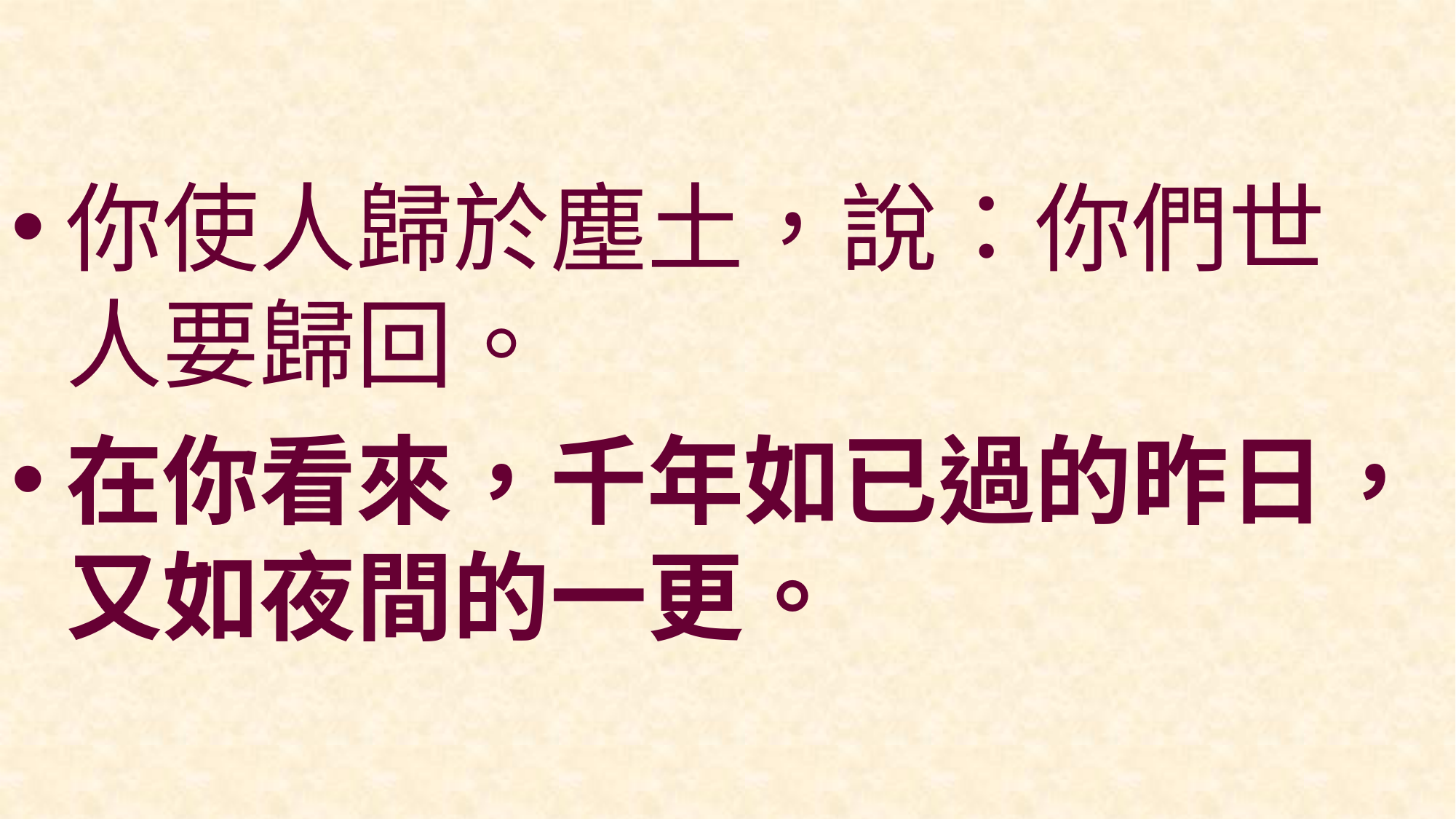

你使人歸於塵土，說：你們世人要歸回。
在你看來，千年如已過的昨日，又如夜間的一更。